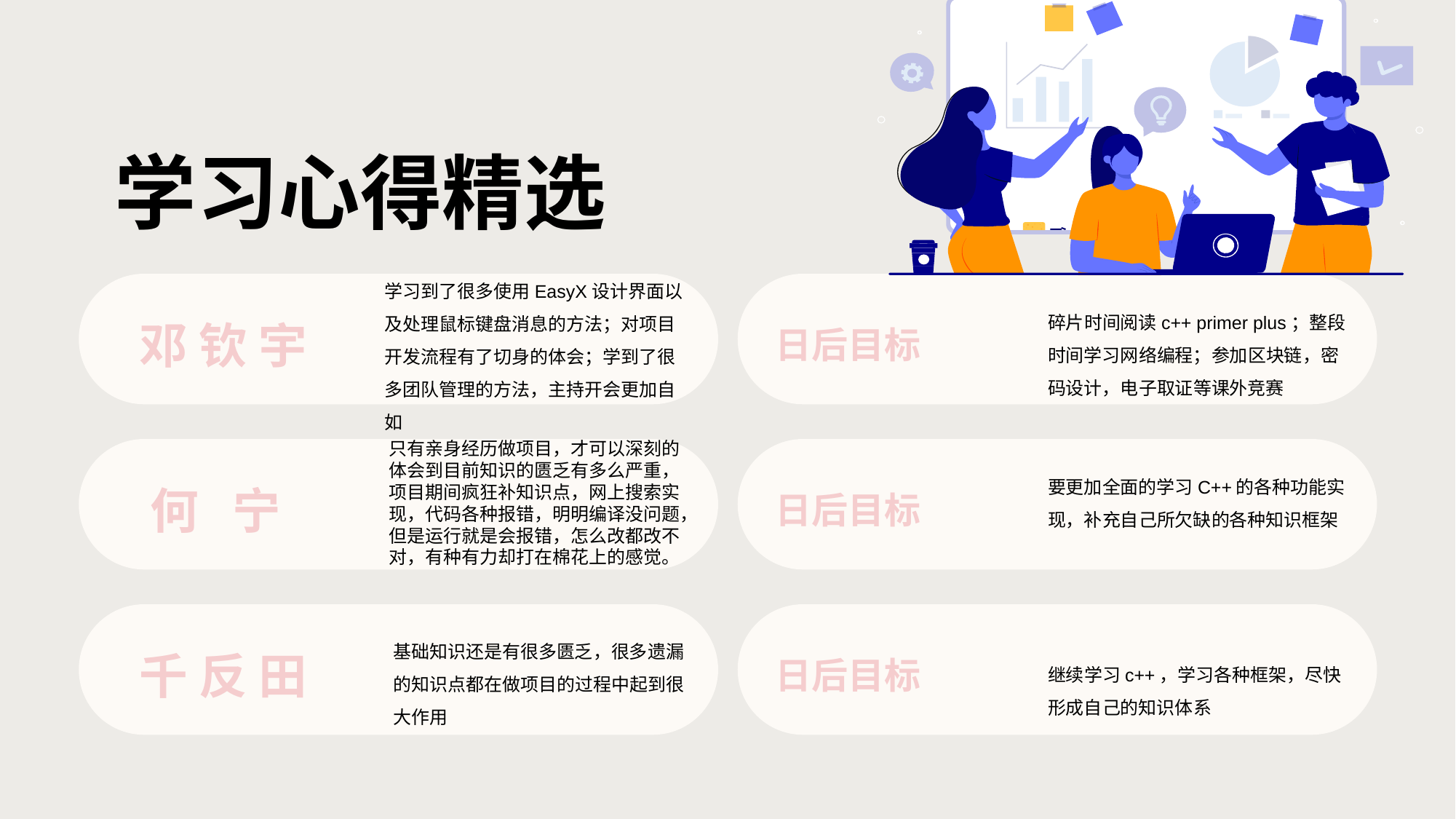

学习心得精选
学习到了很多使用EasyX设计界面以及处理鼠标键盘消息的方法；对项目开发流程有了切身的体会；学到了很多团队管理的方法，主持开会更加自如
 邓 钦 宇

碎片时间阅读c++ primer plus；整段时间学习网络编程；参加区块链，密码设计，电子取证等课外竞赛

日后目标
只有亲身经历做项目，才可以深刻的体会到目前知识的匮乏有多么严重，项目期间疯狂补知识点，网上搜索实现，代码各种报错，明明编译没问题，但是运行就是会报错，怎么改都改不对，有种有力却打在棉花上的感觉。

  何   宁

要更加全面的学习C++的各种功能实现，补充自己所欠缺的各种知识框架

日后目标

基础知识还是有很多匮乏，很多遗漏的知识点都在做项目的过程中起到很大作用
 千 反 田

日后目标
继续学习c++，学习各种框架，尽快形成自己的知识体系